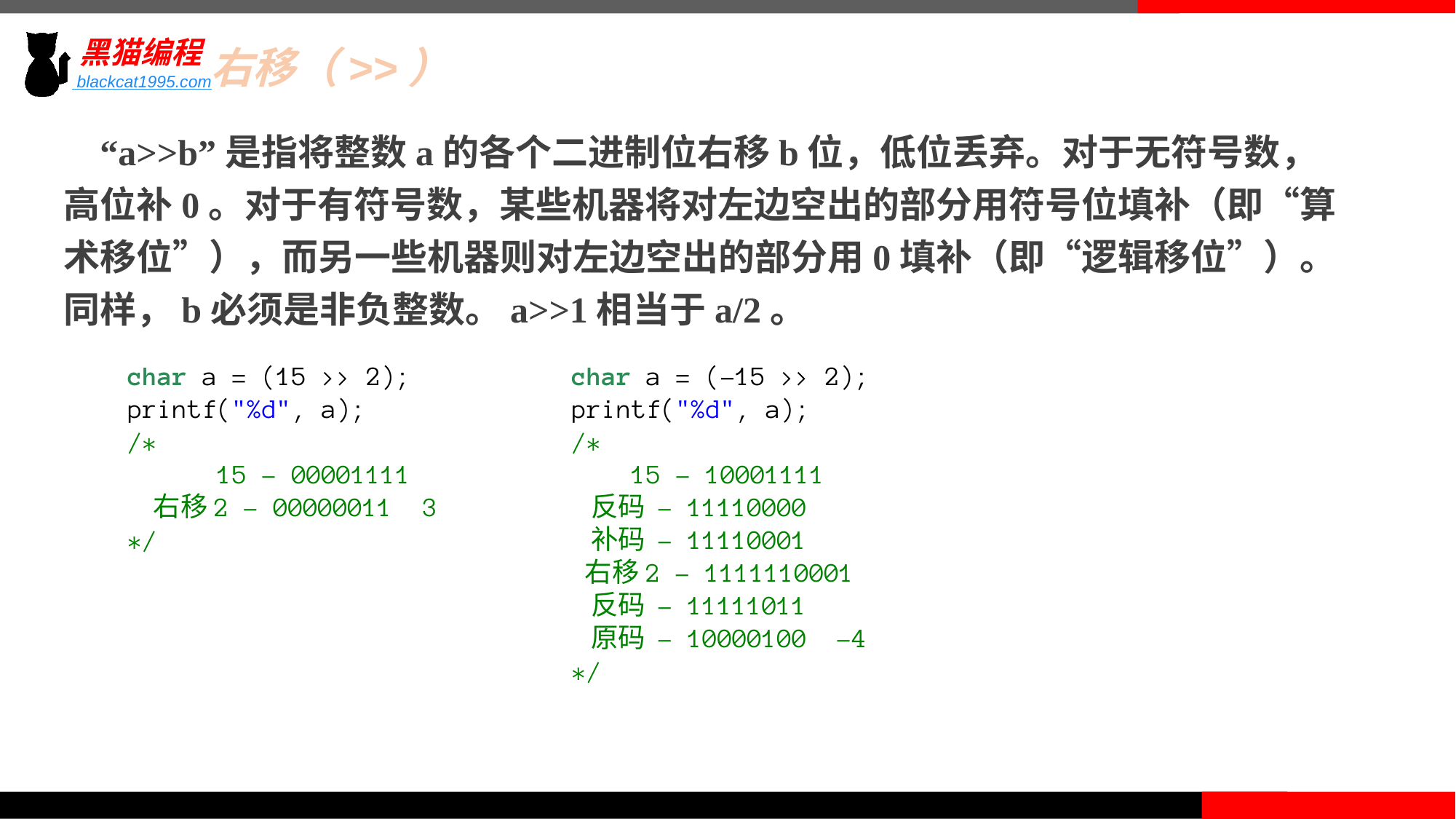

右移（>>）
    “a>>b”是指将整数a的各个二进制位右移b位，低位丢弃。对于无符号数，高位补0。对于有符号数，某些机器将对左边空出的部分用符号位填补（即“算术移位”），而另一些机器则对左边空出的部分用0填补（即“逻辑移位”）。同样，b必须是非负整数。a>>1相当于a/2。
char a = (15 >> 2);
printf("%d", a);
/*
      15 - 00001111
   右移2 - 00000011  3
*/
char a = (-15 >> 2);
printf("%d", a);
/*
    15 - 10001111
  反码 - 11110000
  补码 - 11110001
 右移2 - 1111110001
  反码 - 11111011
  原码 - 10000100  -4
*/